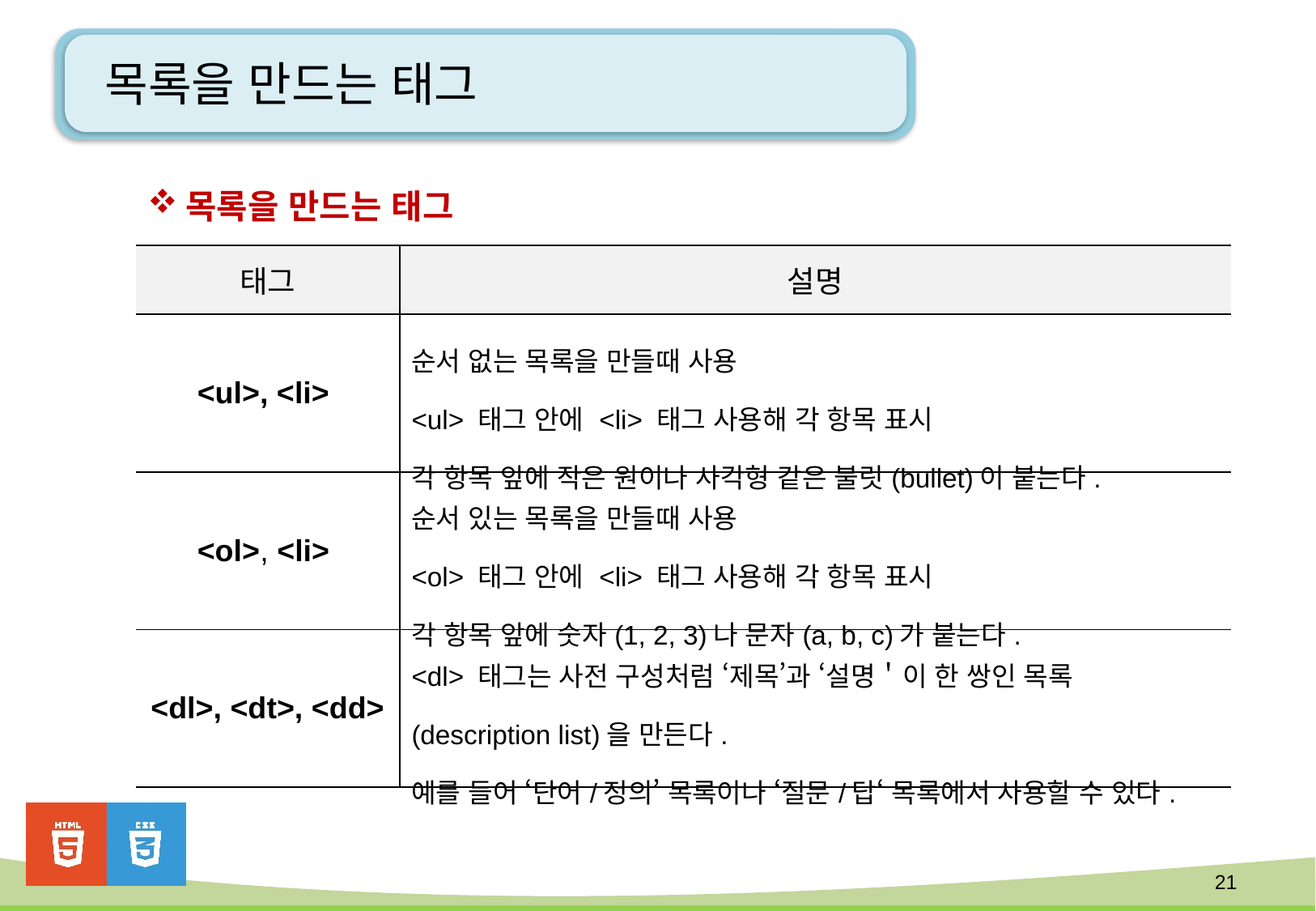

# 목록을 만드는 태그
목록을 만드는 태그
| 태그 | 설명 |
| --- | --- |
| <ul>, <li> | 순서 없는 목록을 만들때 사용 <ul> 태그 안에 <li> 태그 사용해 각 항목 표시 각 항목 앞에 작은 원이나 사각형 같은 불릿(bullet)이 붙는다. |
| <ol>, <li> | 순서 있는 목록을 만들때 사용 <ol> 태그 안에 <li> 태그 사용해 각 항목 표시 각 항목 앞에 숫자(1, 2, 3)나 문자(a, b, c)가 붙는다. |
| <dl>, <dt>, <dd> | <dl> 태그는 사전 구성처럼 ‘제목’과 ‘설명＇이 한 쌍인 목록(description list)을 만든다. 예를 들어 ‘단어/정의’ 목록이나 ‘질문/답‘ 목록에서 사용할 수 있다. |
21